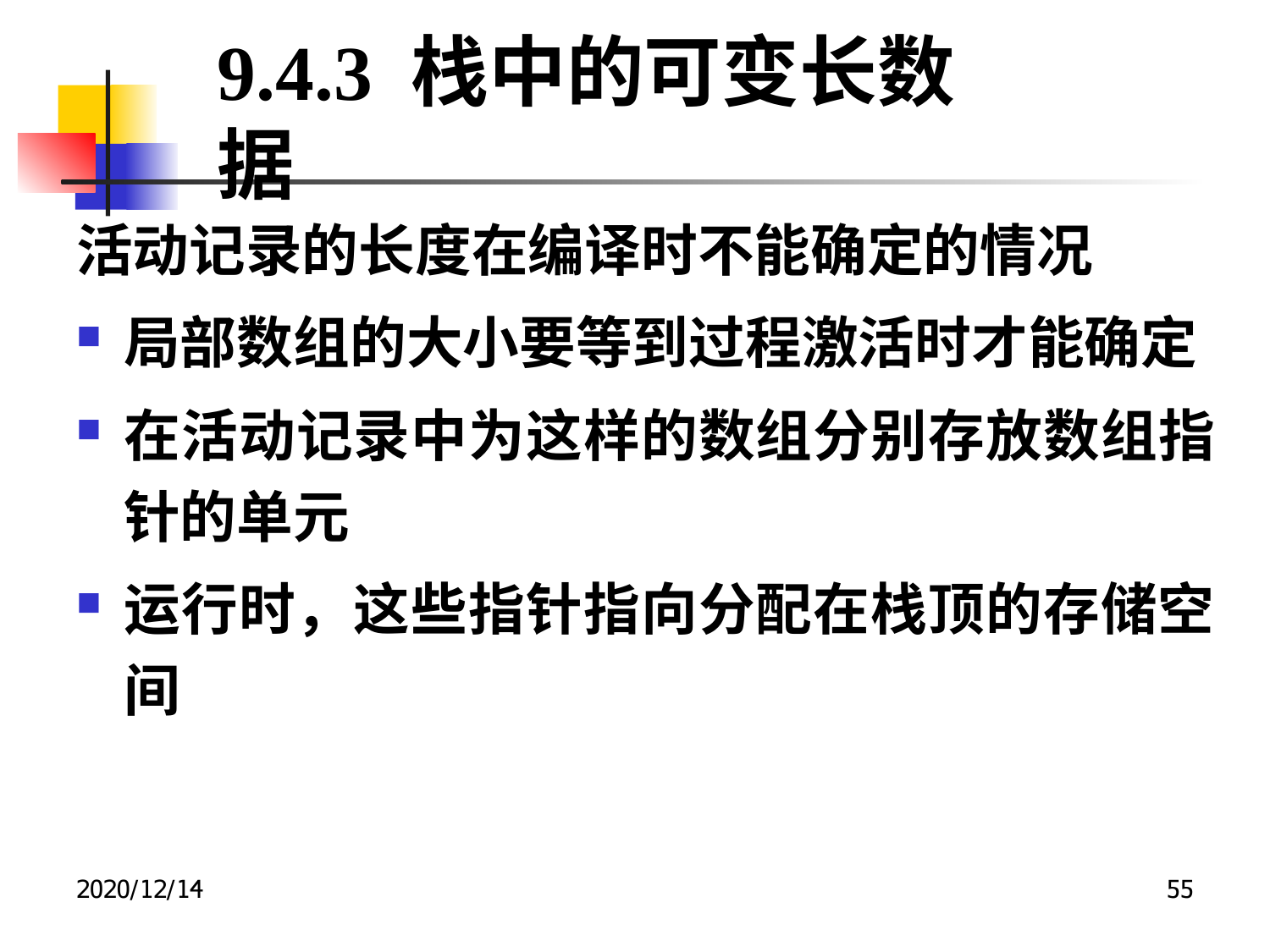

9.4.3 栈中的可变长数据
活动记录的长度在编译时不能确定的情况
局部数组的大小要等到过程激活时才能确定
在活动记录中为这样的数组分别存放数组指针的单元
运行时，这些指针指向分配在栈顶的存储空间
2020/12/14
55